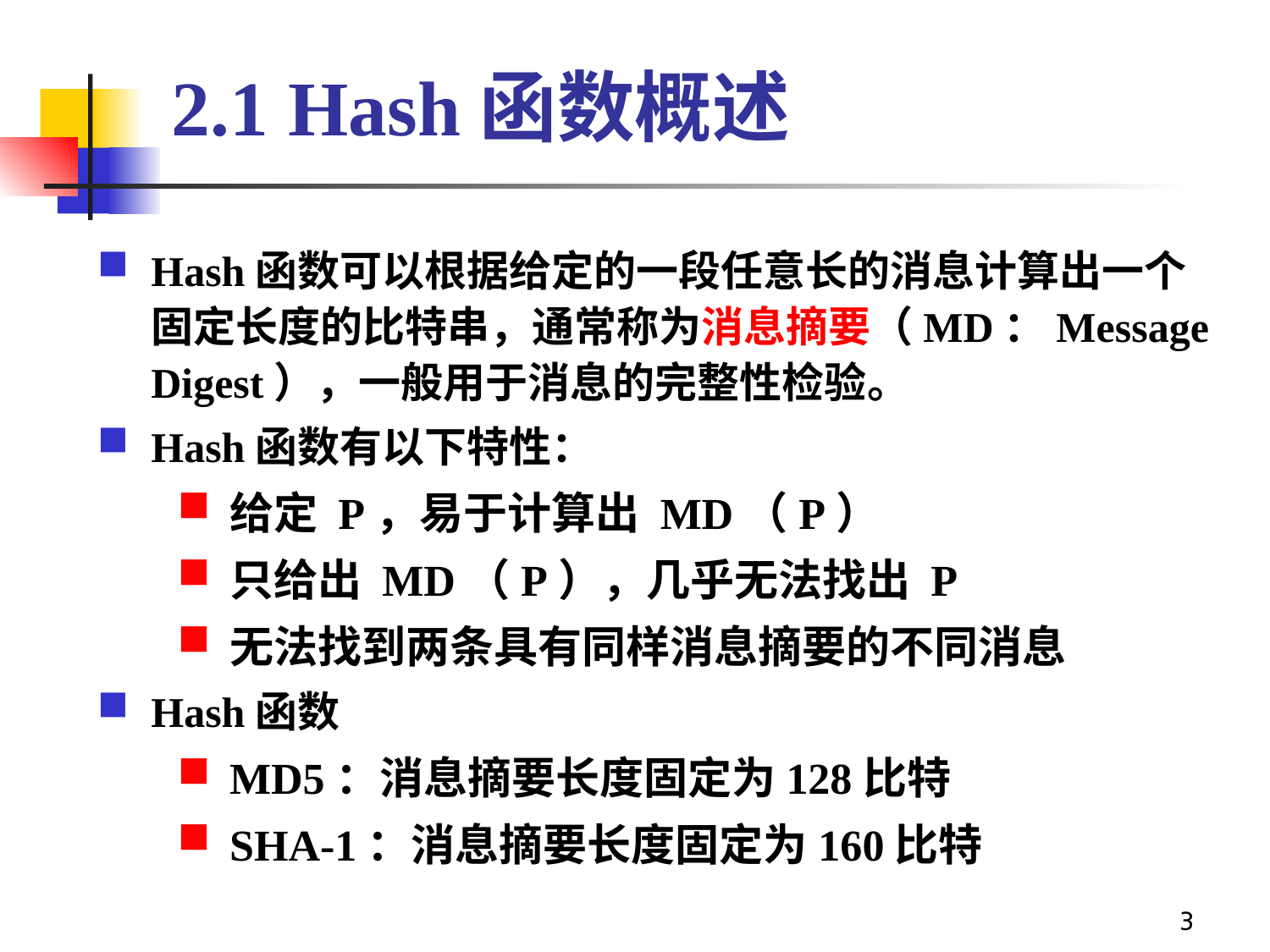

# 2.1 Hash函数概述
Hash函数可以根据给定的一段任意长的消息计算出一个固定长度的比特串，通常称为消息摘要（MD：Message Digest），一般用于消息的完整性检验。
Hash函数有以下特性：
给定 P，易于计算出 MD（P）
只给出 MD（P），几乎无法找出 P
无法找到两条具有同样消息摘要的不同消息
Hash函数
MD5：消息摘要长度固定为128比特
SHA-1：消息摘要长度固定为160比特
3